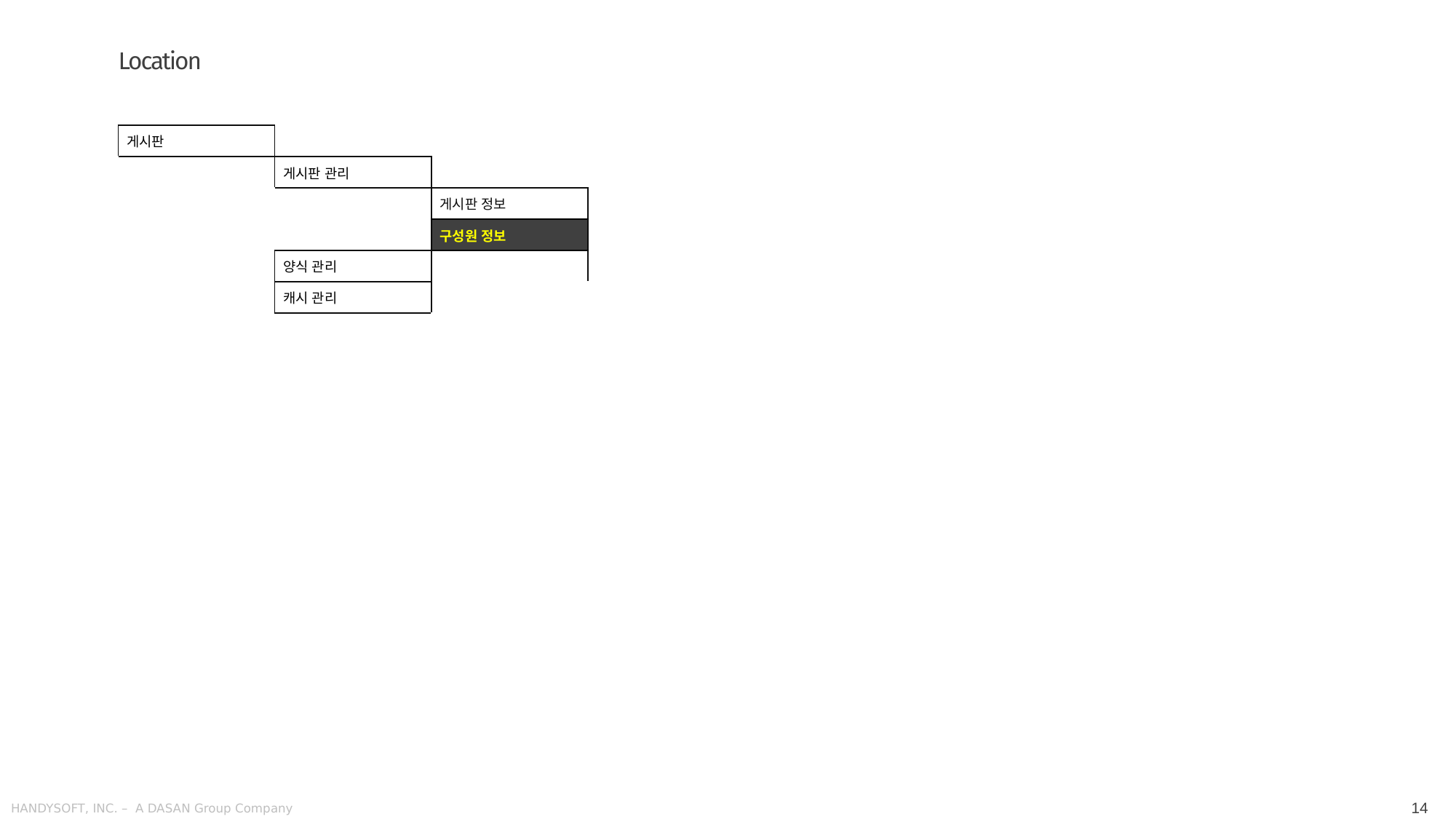

Location
| 게시판 |  |  |  |  |
| --- | --- | --- | --- | --- |
|  | 게시판 관리 |  |  |  |
|  |  | 게시판 정보 |  |  |
|  |  | 구성원 정보 |  |  |
|  | 양식 관리 |  |  |  |
|  | 캐시 관리 |  |  |  |